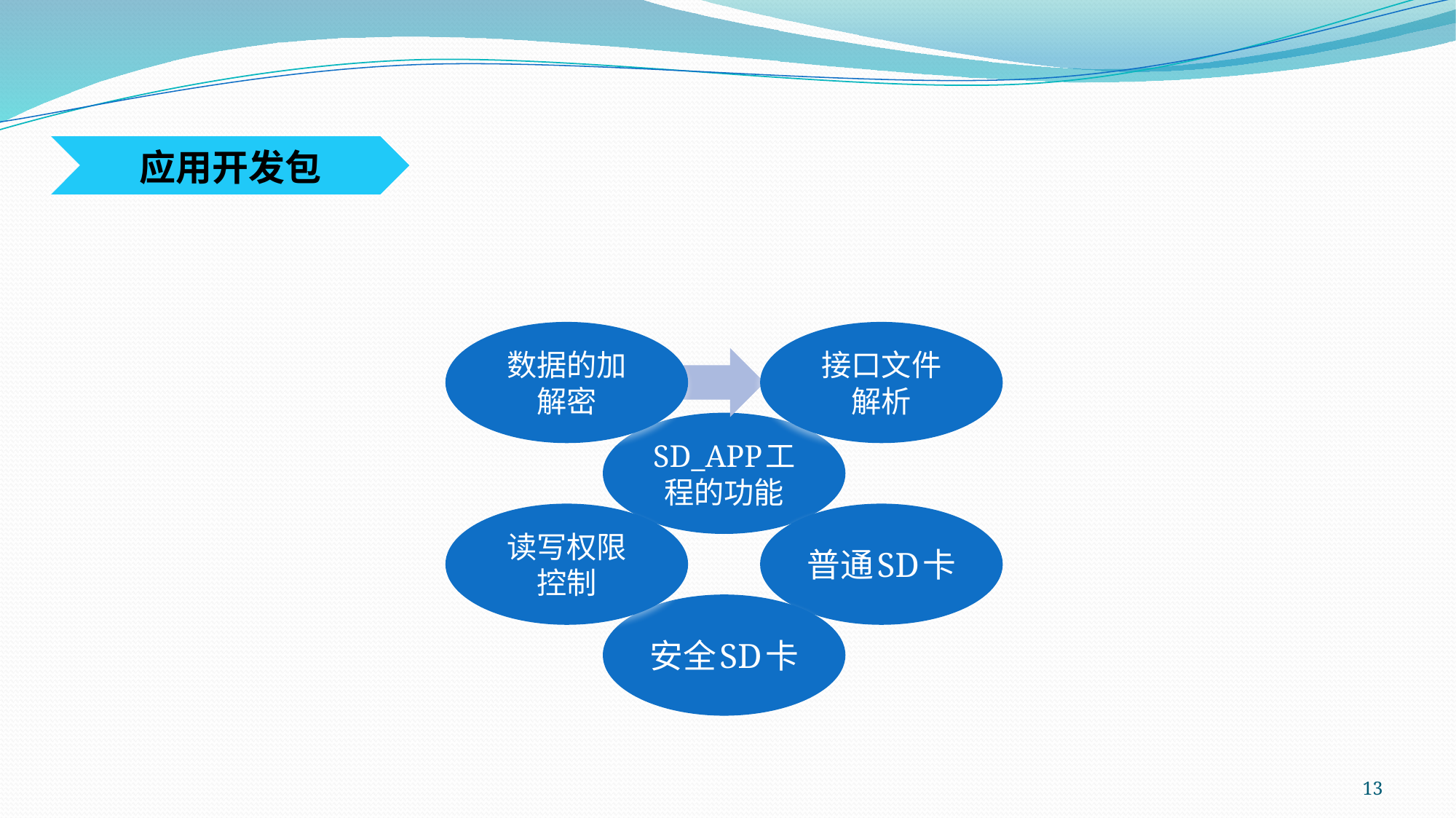

应用开发包
SD_APP工程的功能
接口文件解析
普通SD卡
安全SD卡
读写权限控制
数据的加解密
13